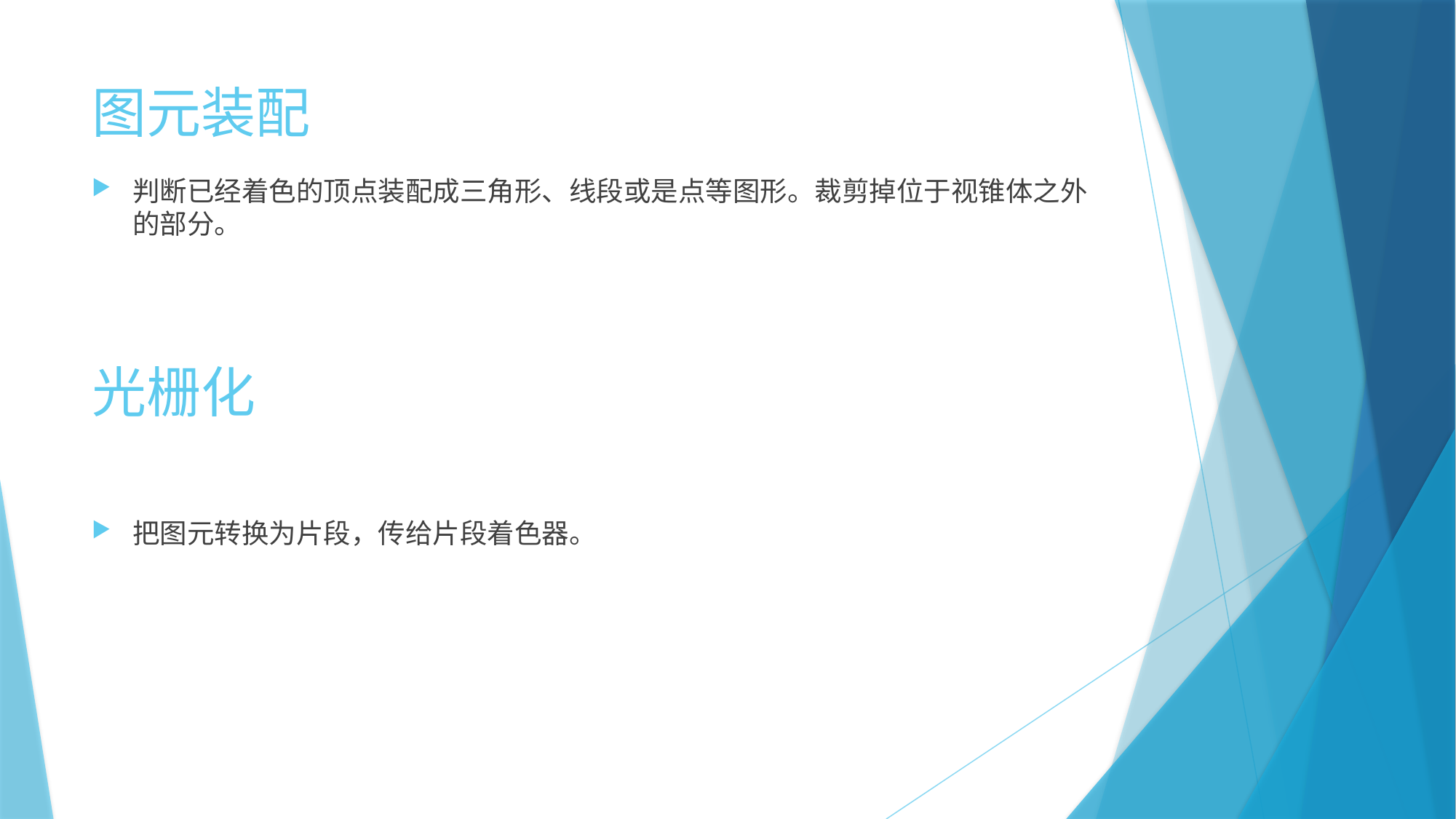

# 图元装配
判断已经着色的顶点装配成三角形、线段或是点等图形。裁剪掉位于视锥体之外的部分。
光栅化
把图元转换为片段，传给片段着色器。